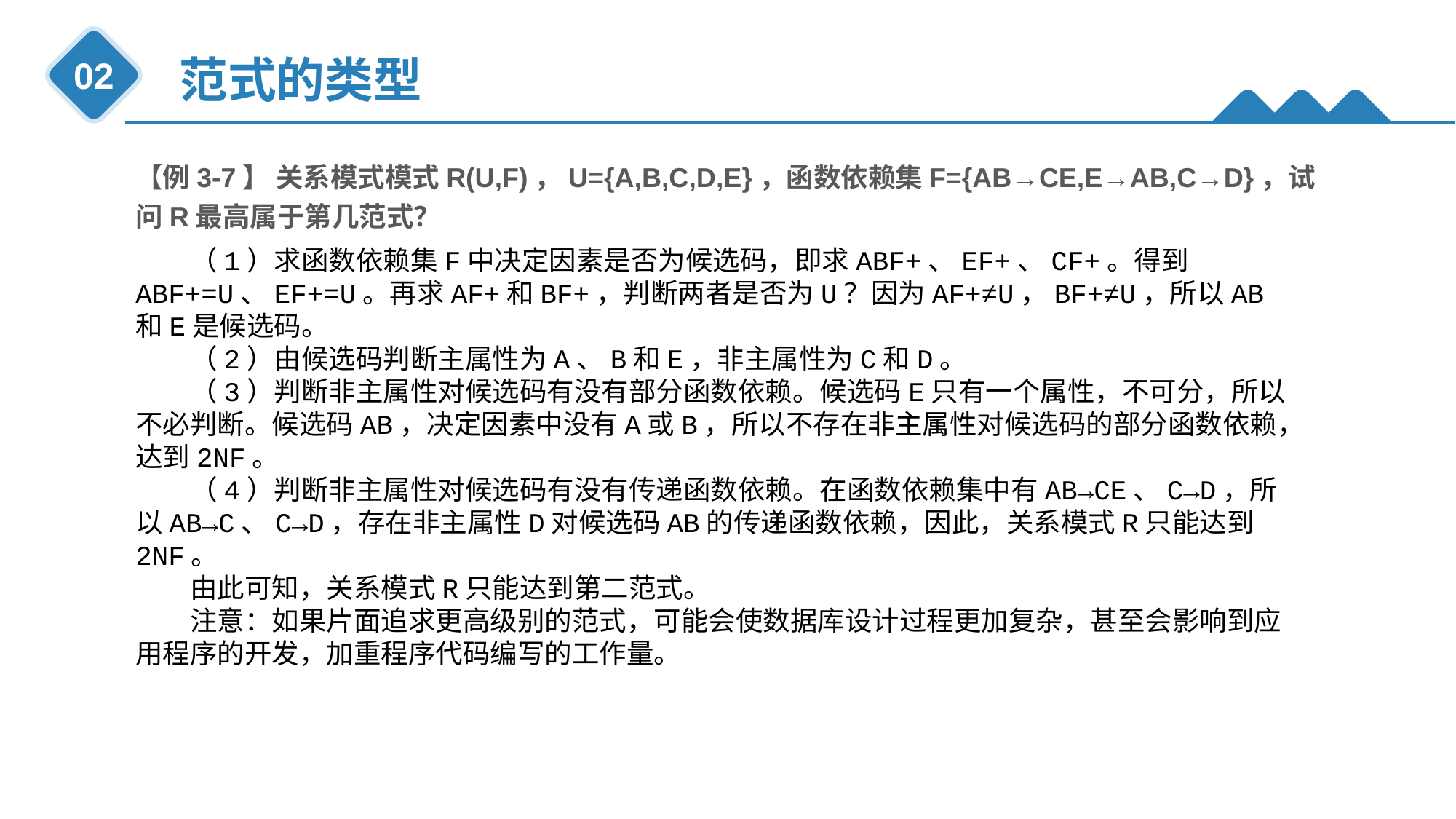

范式的类型
02

【例3-7】 关系模式模式R(U,F)，U={A,B,C,D,E}，函数依赖集F={AB→CE,E→AB,C→D}，试问R最高属于第几范式？
（1）求函数依赖集F中决定因素是否为候选码，即求ABF+、EF+、CF+。得到ABF+=U、EF+=U。再求AF+和BF+，判断两者是否为U？因为AF+≠U，BF+≠U，所以AB和E是候选码。
（2）由候选码判断主属性为A、B和E，非主属性为C和D。
（3）判断非主属性对候选码有没有部分函数依赖。候选码E只有一个属性，不可分，所以不必判断。候选码AB，决定因素中没有A或B，所以不存在非主属性对候选码的部分函数依赖，达到2NF。
（4）判断非主属性对候选码有没有传递函数依赖。在函数依赖集中有AB→CE、C→D，所以AB→C、C→D，存在非主属性D对候选码AB的传递函数依赖，因此，关系模式R只能达到2NF。
由此可知，关系模式R只能达到第二范式。
注意：如果片面追求更高级别的范式，可能会使数据库设计过程更加复杂，甚至会影响到应用程序的开发，加重程序代码编写的工作量。